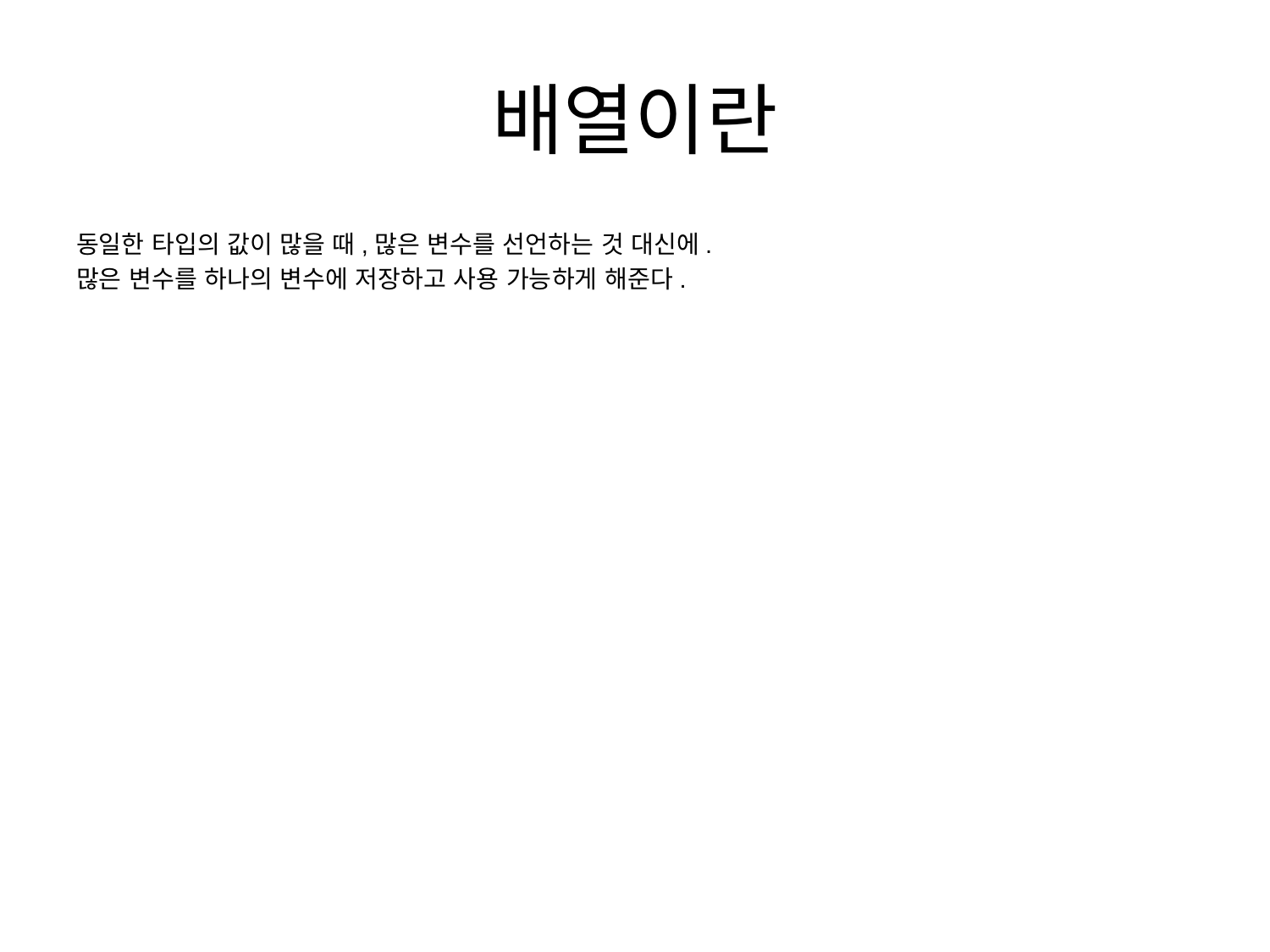

# 배열이란
동일한 타입의 값이 많을 때,많은 변수를 선언하는 것 대신에.
많은 변수를 하나의 변수에 저장하고 사용 가능하게 해준다.